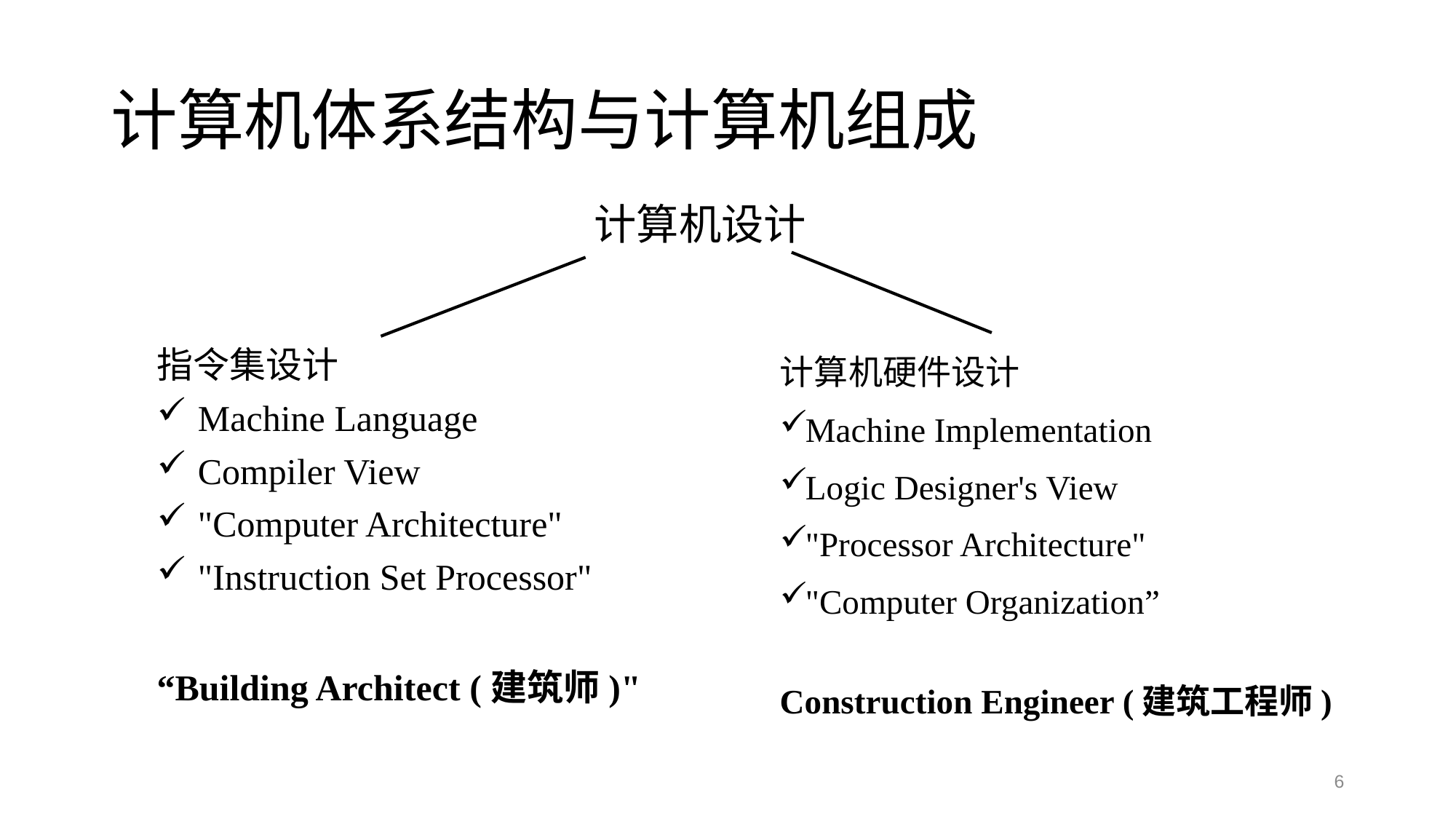

# 计算机体系结构与计算机组成
计算机设计

计算机硬件设计
Machine Implementation
Logic Designer's View
"Processor Architecture"
"Computer Organization”

Construction Engineer (建筑工程师)

指令集设计
Machine Language
Compiler View
"Computer Architecture"
"Instruction Set Processor"

“Building Architect (建筑师)"
6